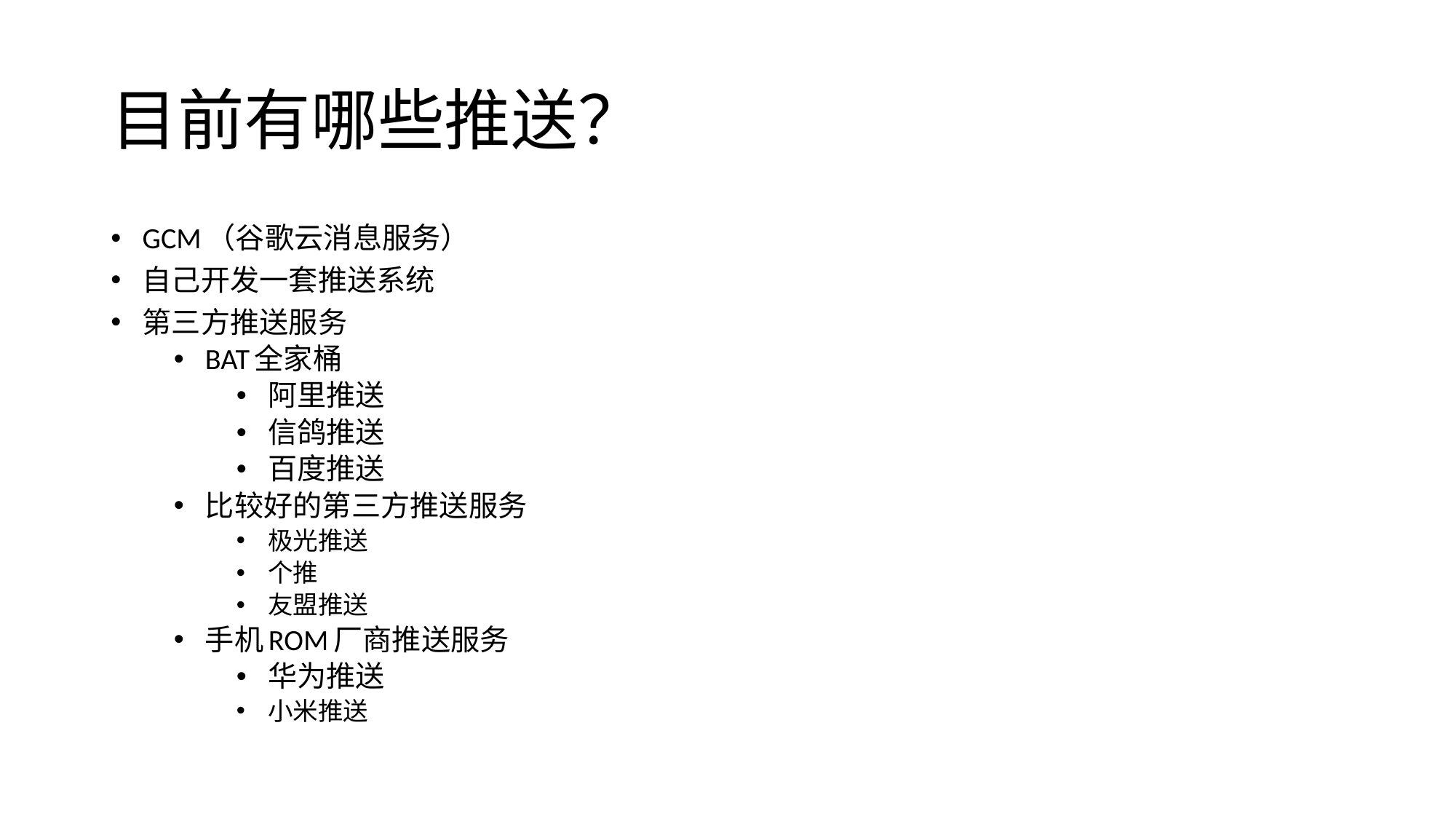

# 目前有哪些推送？
GCM（谷歌云消息服务）
自己开发一套推送系统
第三方推送服务
BAT全家桶
阿里推送
信鸽推送
百度推送
比较好的第三方推送服务
极光推送
个推
友盟推送
手机ROM厂商推送服务
华为推送
小米推送